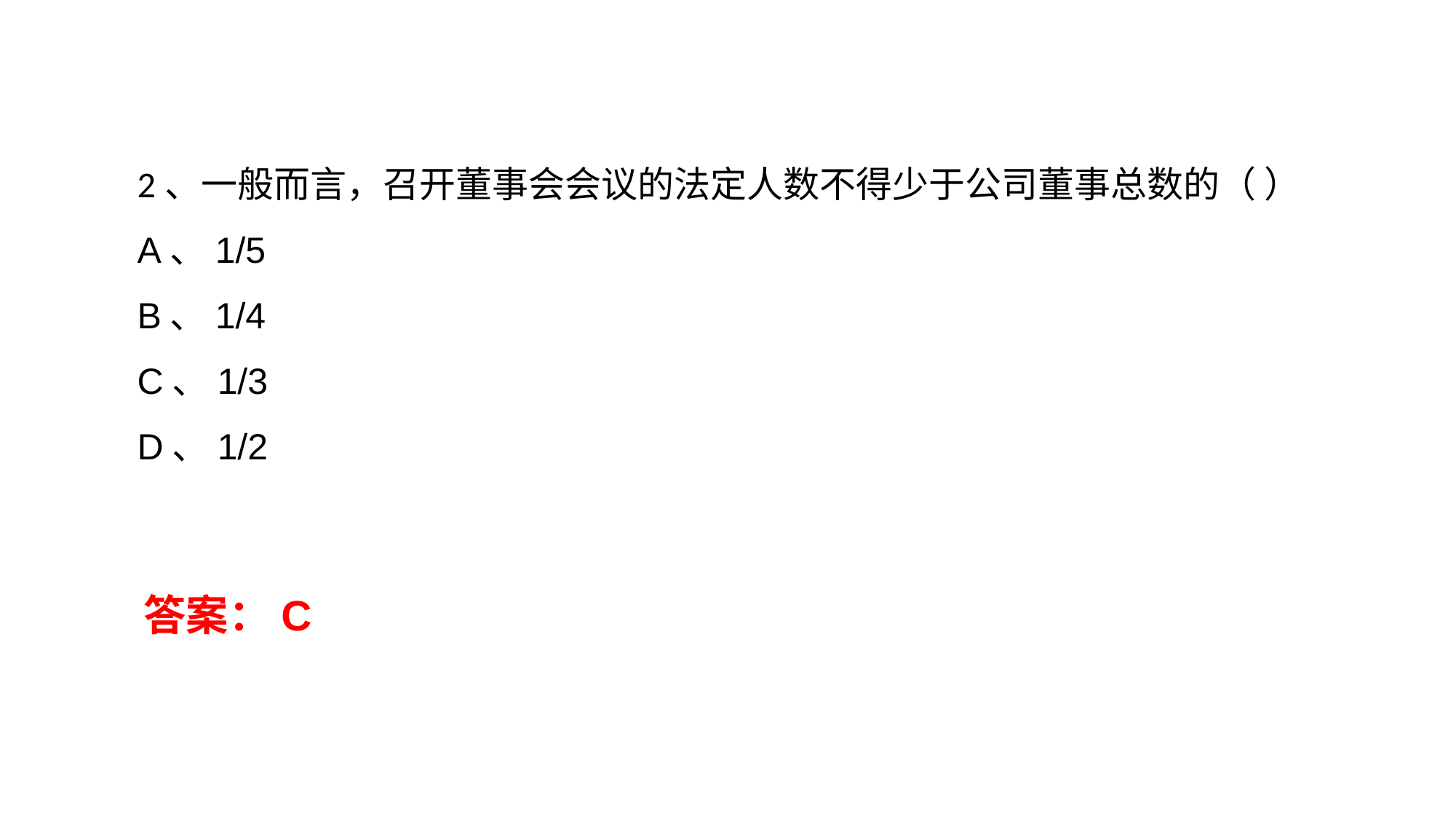

2、一般而言，召开董事会会议的法定人数不得少于公司董事总数的（ ）
A、1/5
B、1/4
C、1/3
D、1/2

答案：C